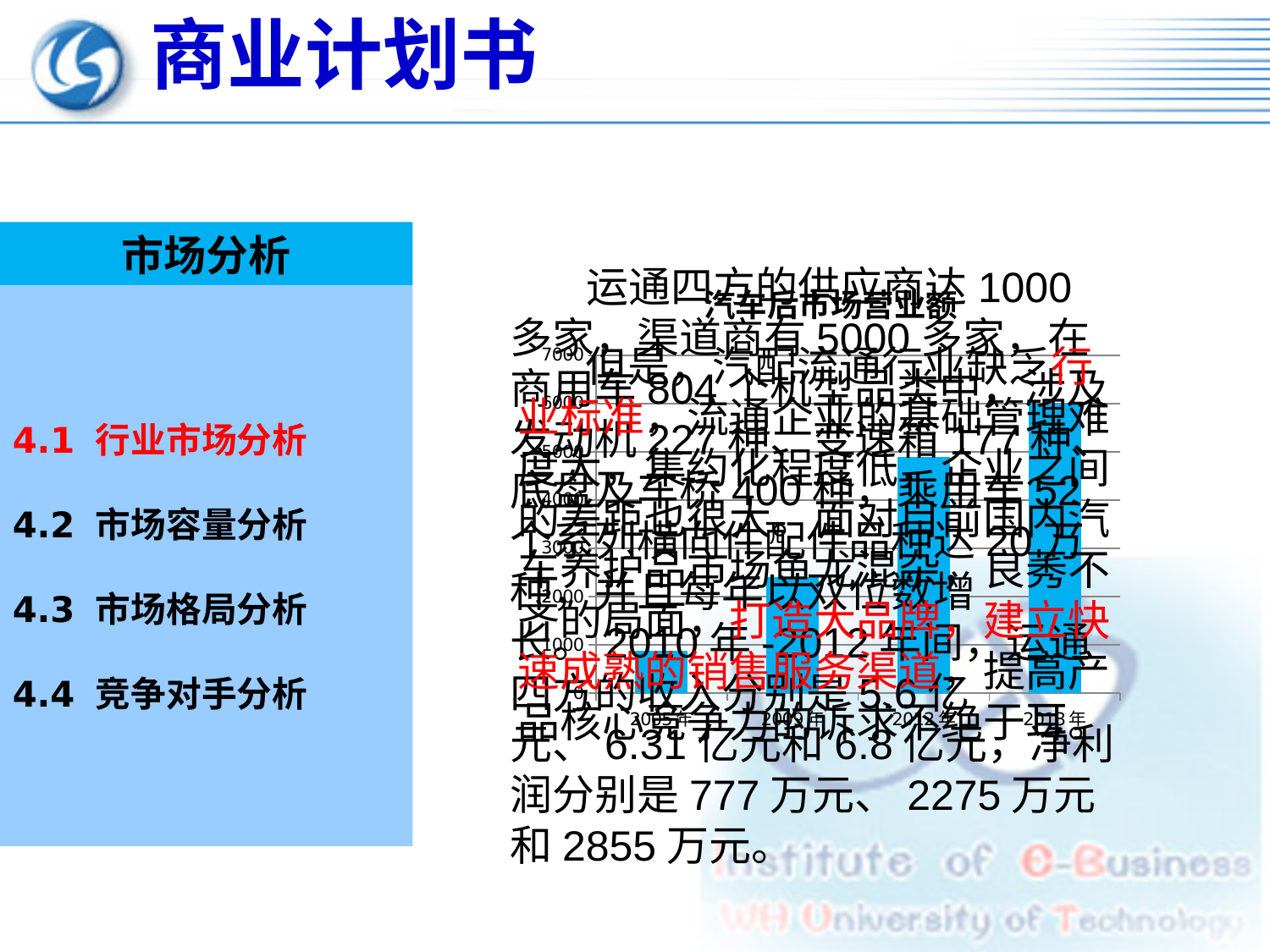

商业计划书
市场分析
       运通四方的供应商达1000多家，渠道商有5000多家，在商用车804个机型品类中，涉及发动机227种、变速箱177种、底盘及车桥400种，乘用车52个系列横向件配件品种达20万种，并且每年以双位数增长。2010年-2012年间，运通四方的收入分别是5.6亿元、6.31亿元和6.8亿元，净利润分别是777万元、2275万元和2855万元。

### Chart:

| Category |  |
|---|---|
| 2005年 | 880.0 |
| 2009年 | 2400.0 |
| 2012年 | 4900.0 |
| 2013年 | 6000.0 |
4.1 行业市场分析

4.2 市场容量分析

4.3 市场格局分析

4.4 竞争对手分析
      但是，汽配流通行业缺乏行业标准，流通企业的基础管理难度大，集约化程度低，企业之间的差距也很大。面对目前国内汽车养护品市场鱼龙混杂，良莠不齐的局面，打造大品牌，建立快速成熟的销售服务渠道，提高产品核心竞争力的诉求不绝于耳。